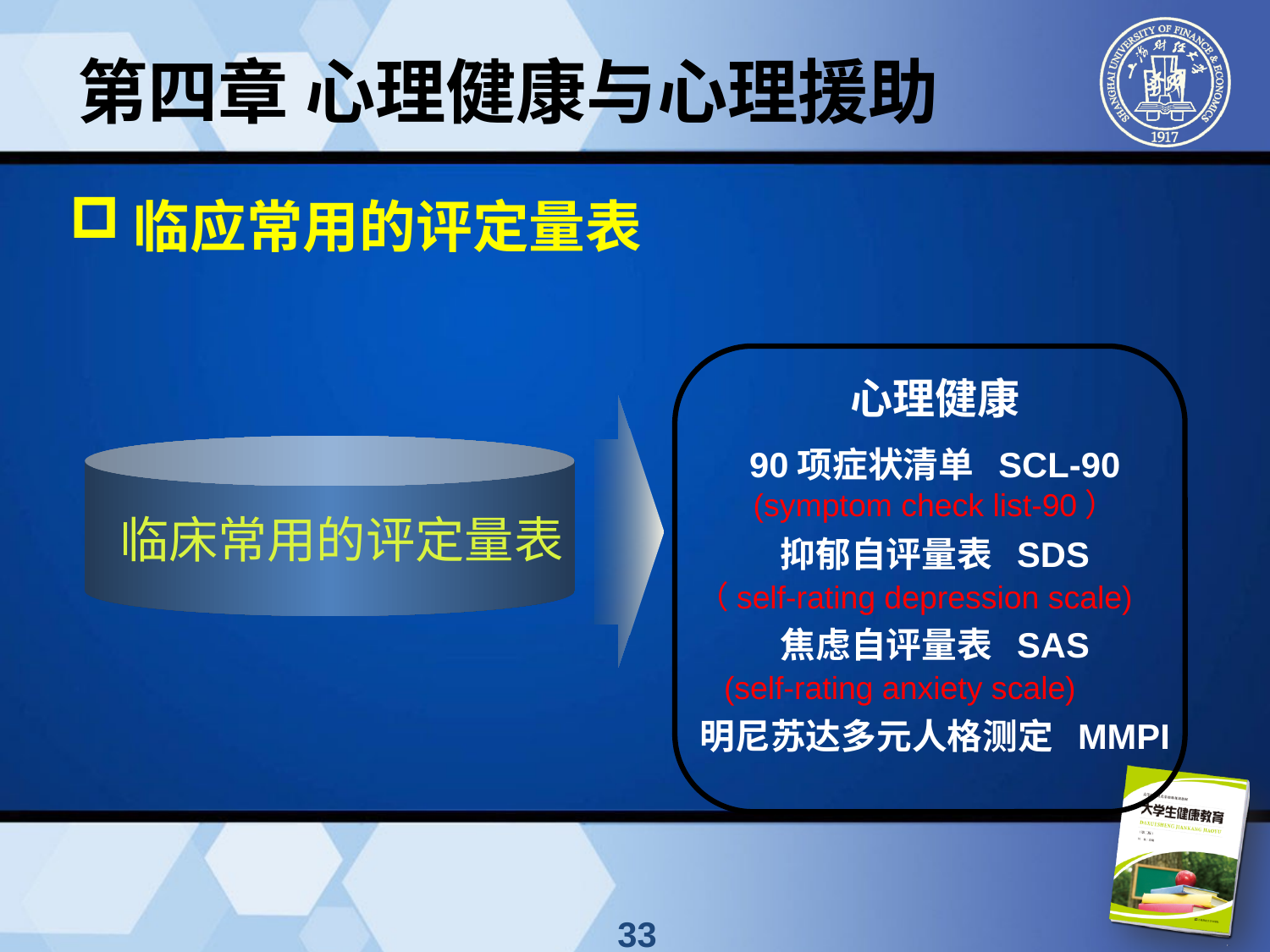

第四章 心理健康与心理援助
临应常用的评定量表

心理健康
90项症状清单  SCL-90
(symptom check list-90）
抑郁自评量表  SDS
（self-rating depression scale)
焦虑自评量表  SAS
   (self-rating anxiety scale)
明尼苏达多元人格测定  MMPI

  临床常用的评定量表
33